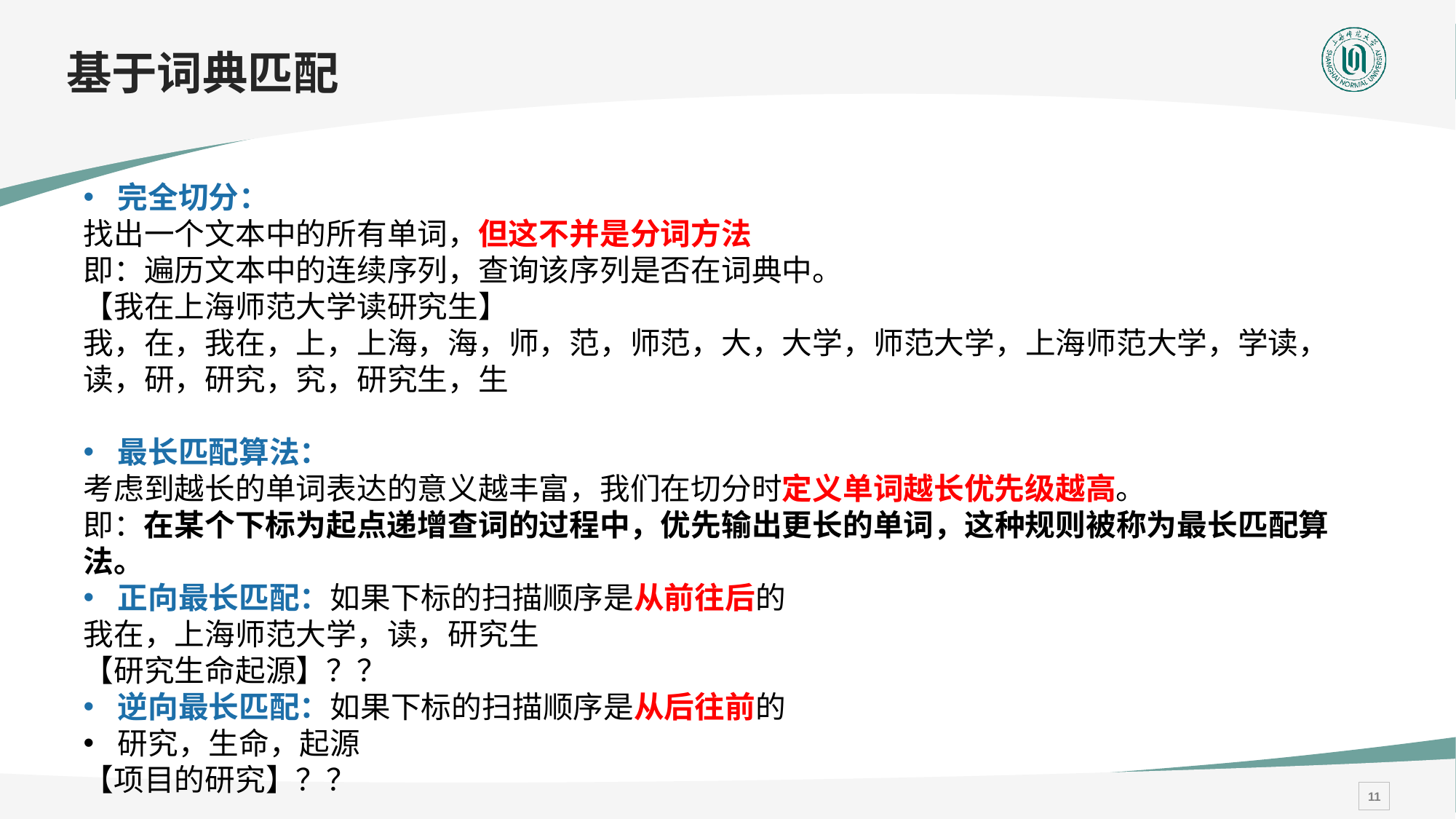

# 基于词典匹配
完全切分：
找出一个文本中的所有单词，但这不并是分词方法
即：遍历文本中的连续序列，查询该序列是否在词典中。
【我在上海师范大学读研究生】
我，在，我在，上，上海，海，师，范，师范，大，大学，师范大学，上海师范大学，学读，读，研，研究，究，研究生，生

最长匹配算法：
考虑到越长的单词表达的意义越丰富，我们在切分时定义单词越长优先级越高。
即：在某个下标为起点递增查词的过程中，优先输出更长的单词，这种规则被称为最长匹配算法。
正向最长匹配：如果下标的扫描顺序是从前往后的
我在，上海师范大学，读，研究生
【研究生命起源】？？
逆向最长匹配：如果下标的扫描顺序是从后往前的
研究，生命，起源
【项目的研究】？？